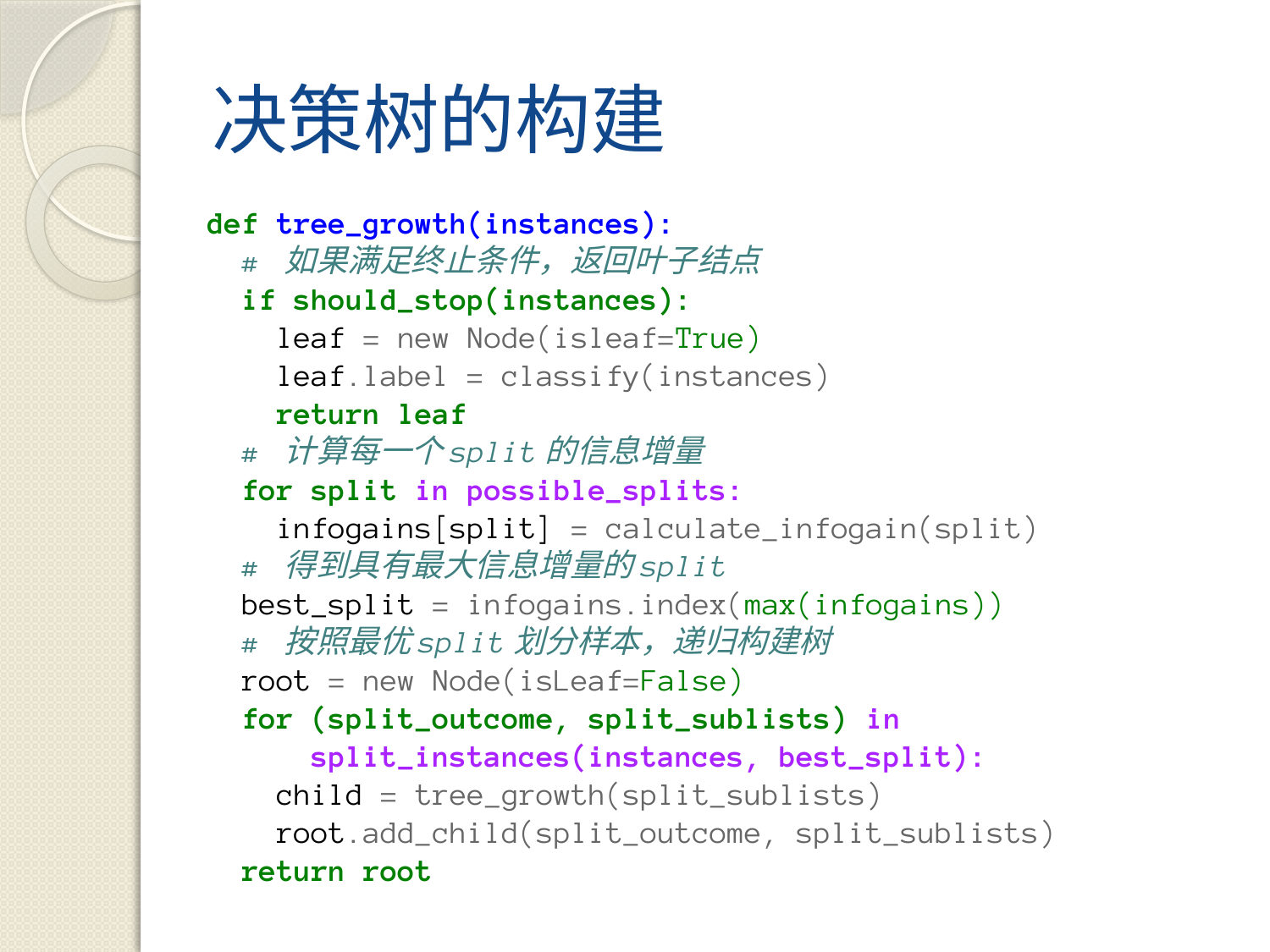

# 决策树的构建
def tree_growth(instances):
  # 如果满足终止条件，返回叶子结点
  if should_stop(instances):
    leaf = new Node(isleaf=True)
    leaf.label = classify(instances)
    return leaf
  # 计算每一个split的信息增量
  for split in possible_splits:
    infogains[split] = calculate_infogain(split)
  # 得到具有最大信息增量的split
  best_split = infogains.index(max(infogains))
  # 按照最优split划分样本，递归构建树
  root = new Node(isLeaf=False)
  for (split_outcome, split_sublists) in
      split_instances(instances, best_split):
    child = tree_growth(split_sublists)
    root.add_child(split_outcome, split_sublists)
  return root